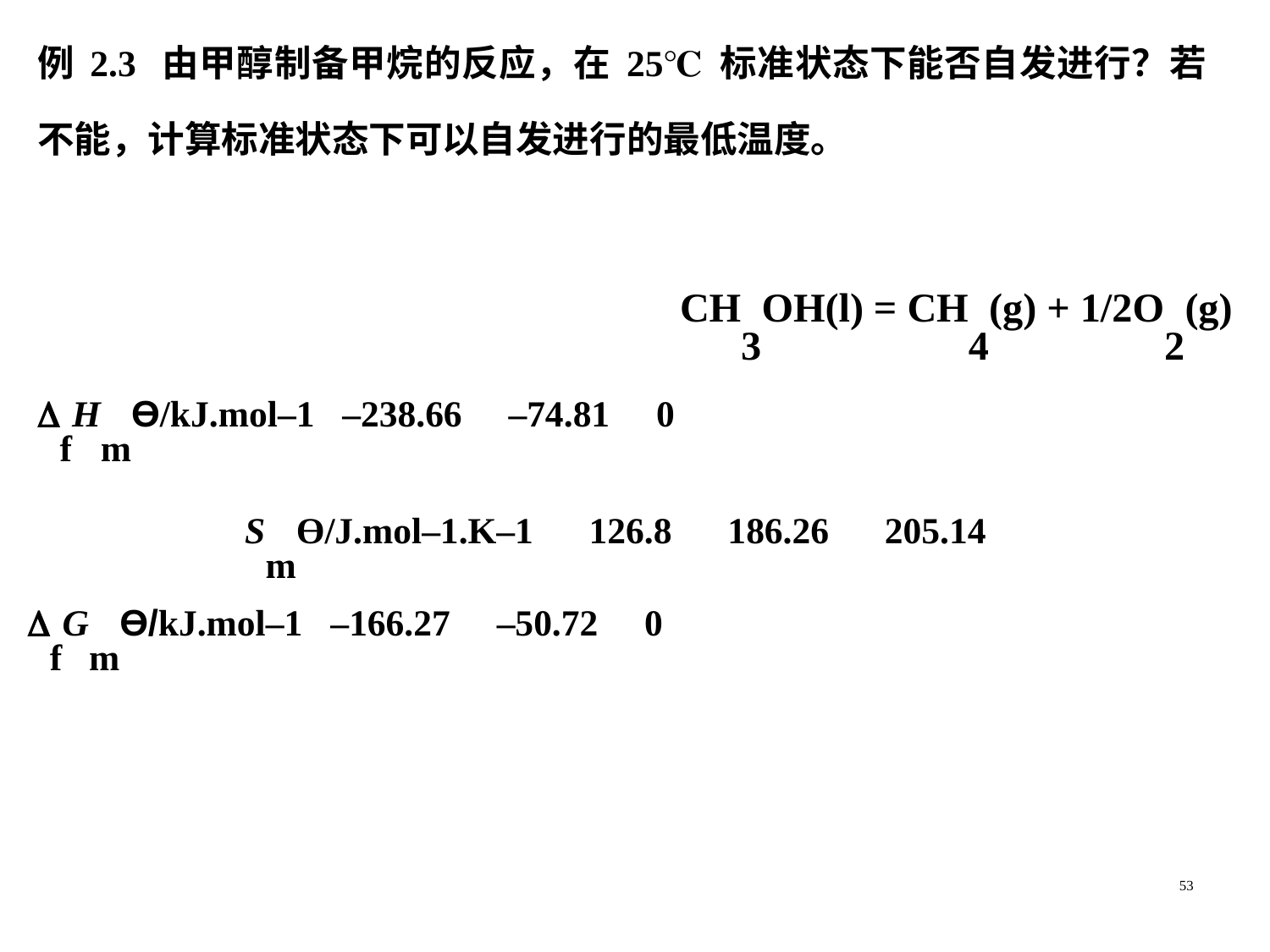

例2.3 由甲醇制备甲烷的反应，在25℃标准状态下能否自发进行？若不能，计算标准状态下可以自发进行的最低温度。
CH3OH(l) = CH4(g) + 1/2O2(g)
ΔfHmƟ/kJ.mol–1   –238.66     –74.81     0
SmƟ/J.mol–1.K–1      126.8      186.26      205.14
ΔfGmƟ/kJ.mol–1   –166.27     –50.72     0
53